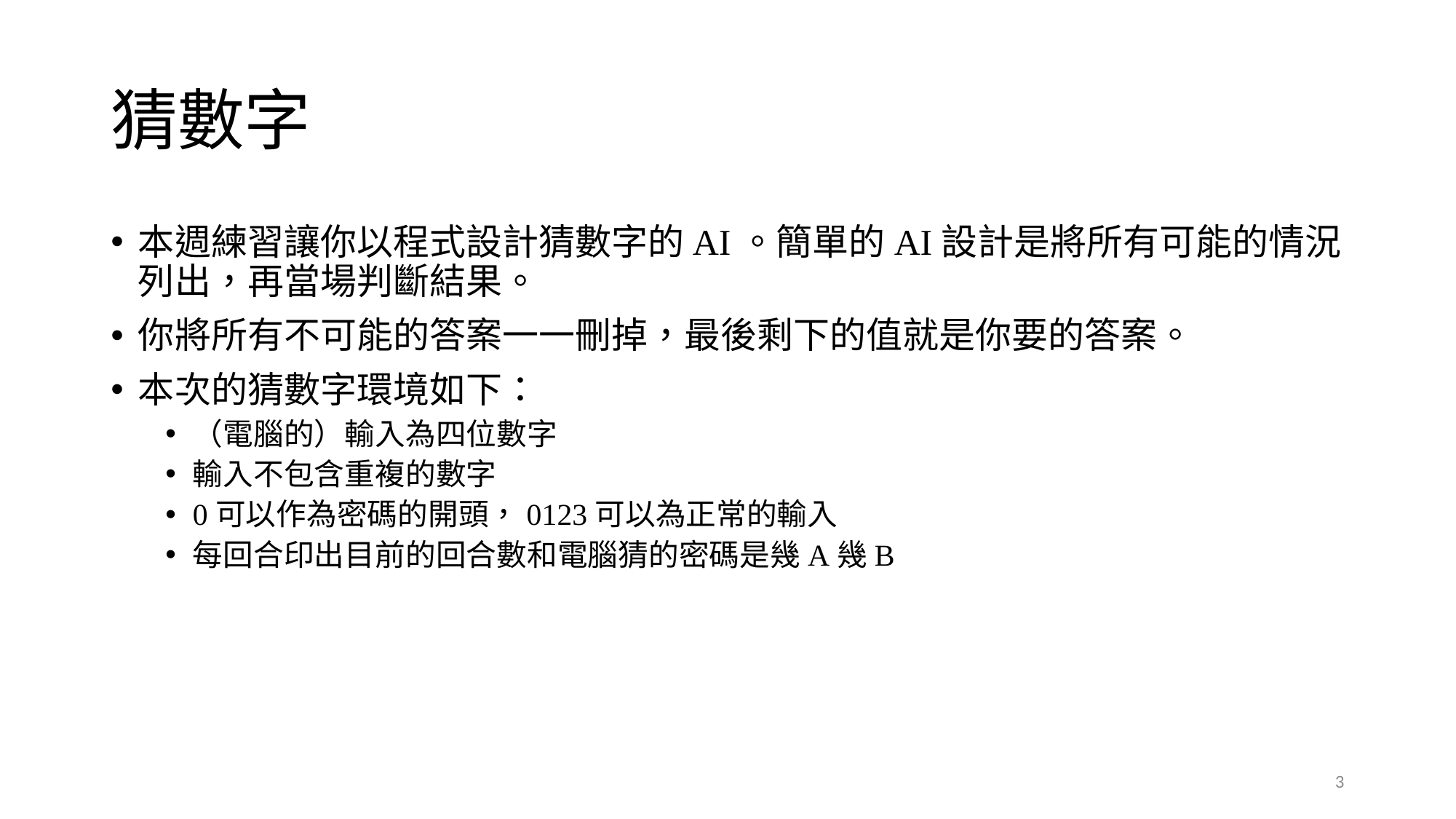

# 猜數字
本週練習讓你以程式設計猜數字的AI。簡單的AI設計是將所有可能的情況列出，再當場判斷結果。
你將所有不可能的答案一一刪掉，最後剩下的值就是你要的答案。
本次的猜數字環境如下：
（電腦的）輸入為四位數字
輸入不包含重複的數字
0可以作為密碼的開頭，0123可以為正常的輸入
每回合印出目前的回合數和電腦猜的密碼是幾A幾B
3